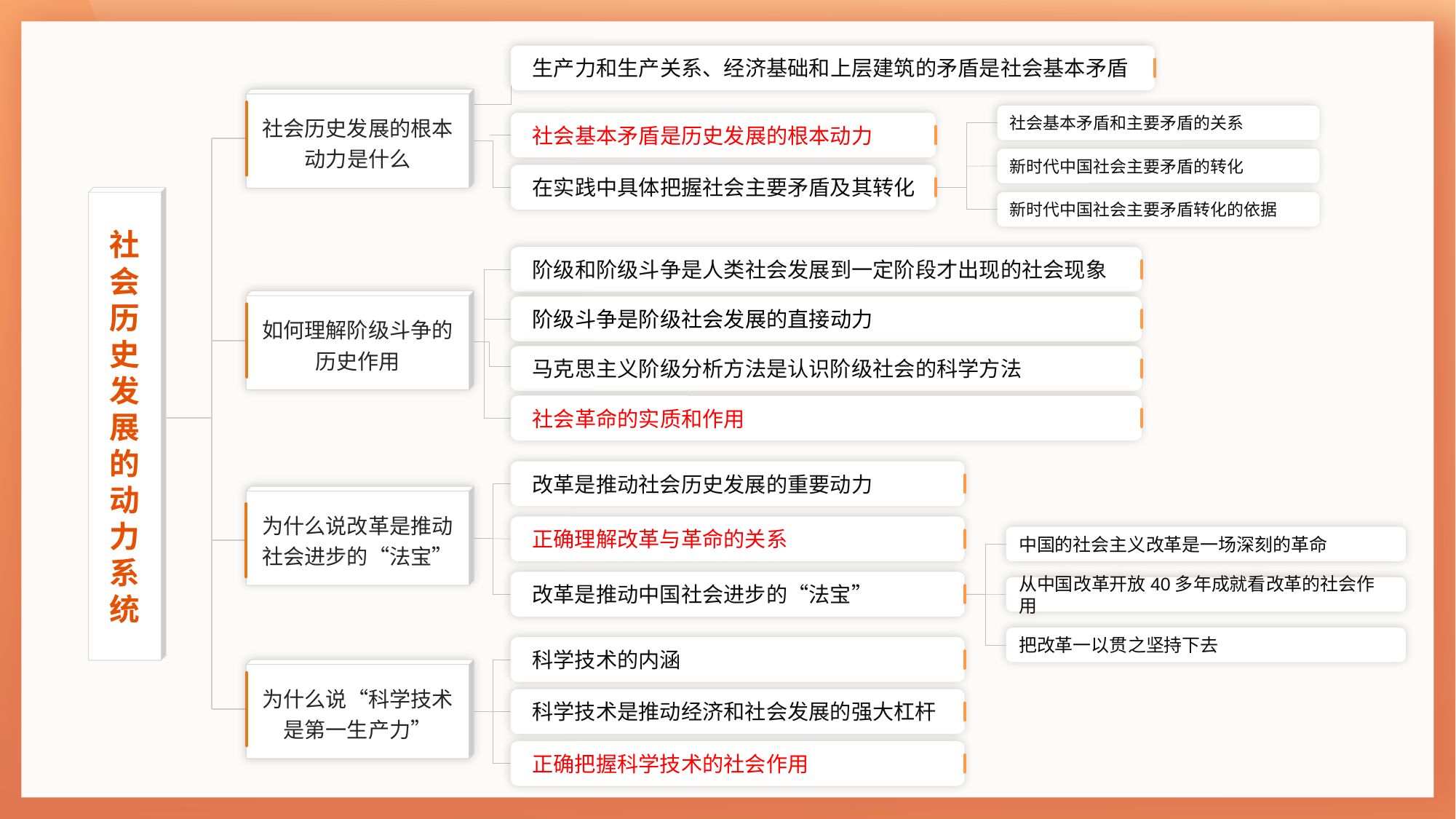

生产力和生产关系、经济基础和上层建筑的矛盾是社会基本矛盾
社会历史发展的根本动力是什么
社会基本矛盾和主要矛盾的关系
社会基本矛盾是历史发展的根本动力
新时代中国社会主要矛盾的转化
在实践中具体把握社会主要矛盾及其转化
社会历史发展的动力系统
新时代中国社会主要矛盾转化的依据
阶级和阶级斗争是人类社会发展到一定阶段才出现的社会现象
如何理解阶级斗争的历史作用
阶级斗争是阶级社会发展的直接动力
马克思主义阶级分析方法是认识阶级社会的科学方法
社会革命的实质和作用
改革是推动社会历史发展的重要动力
为什么说改革是推动社会进步的“法宝”
正确理解改革与革命的关系
中国的社会主义改革是一场深刻的革命
改革是推动中国社会进步的“法宝”
从中国改革开放40多年成就看改革的社会作用
把改革一以贯之坚持下去
科学技术的内涵
为什么说“科学技术是第一生产力”
科学技术是推动经济和社会发展的强大杠杆
正确把握科学技术的社会作用